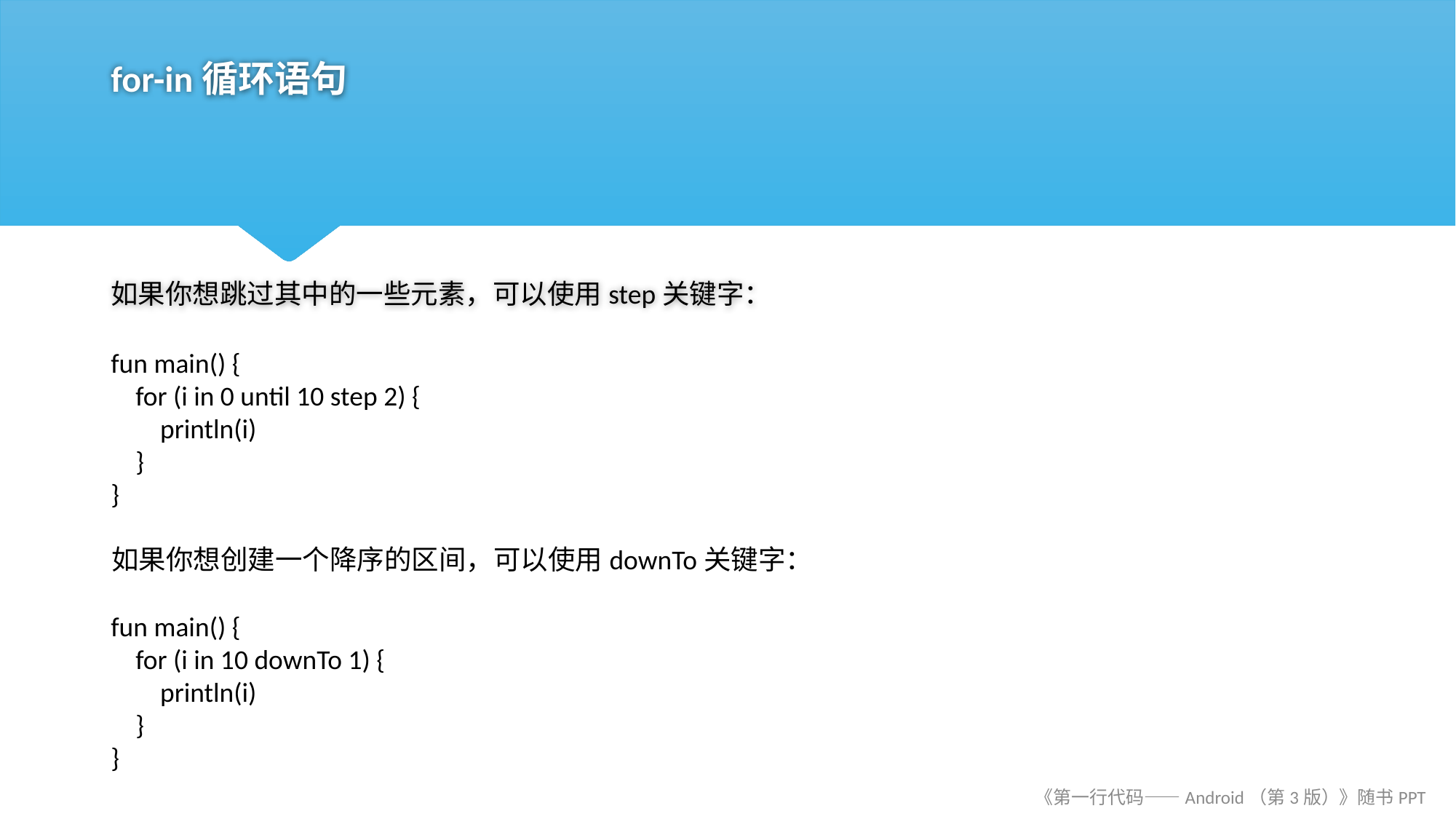

# for-in循环语句
如果你想跳过其中的一些元素，可以使用step关键字：
fun main() {
    for (i in 0 until 10 step 2) {
        println(i)
    }
}
如果你想创建一个降序的区间，可以使用downTo关键字：
fun main() {
    for (i in 10 downTo 1) {
        println(i)
    }
}